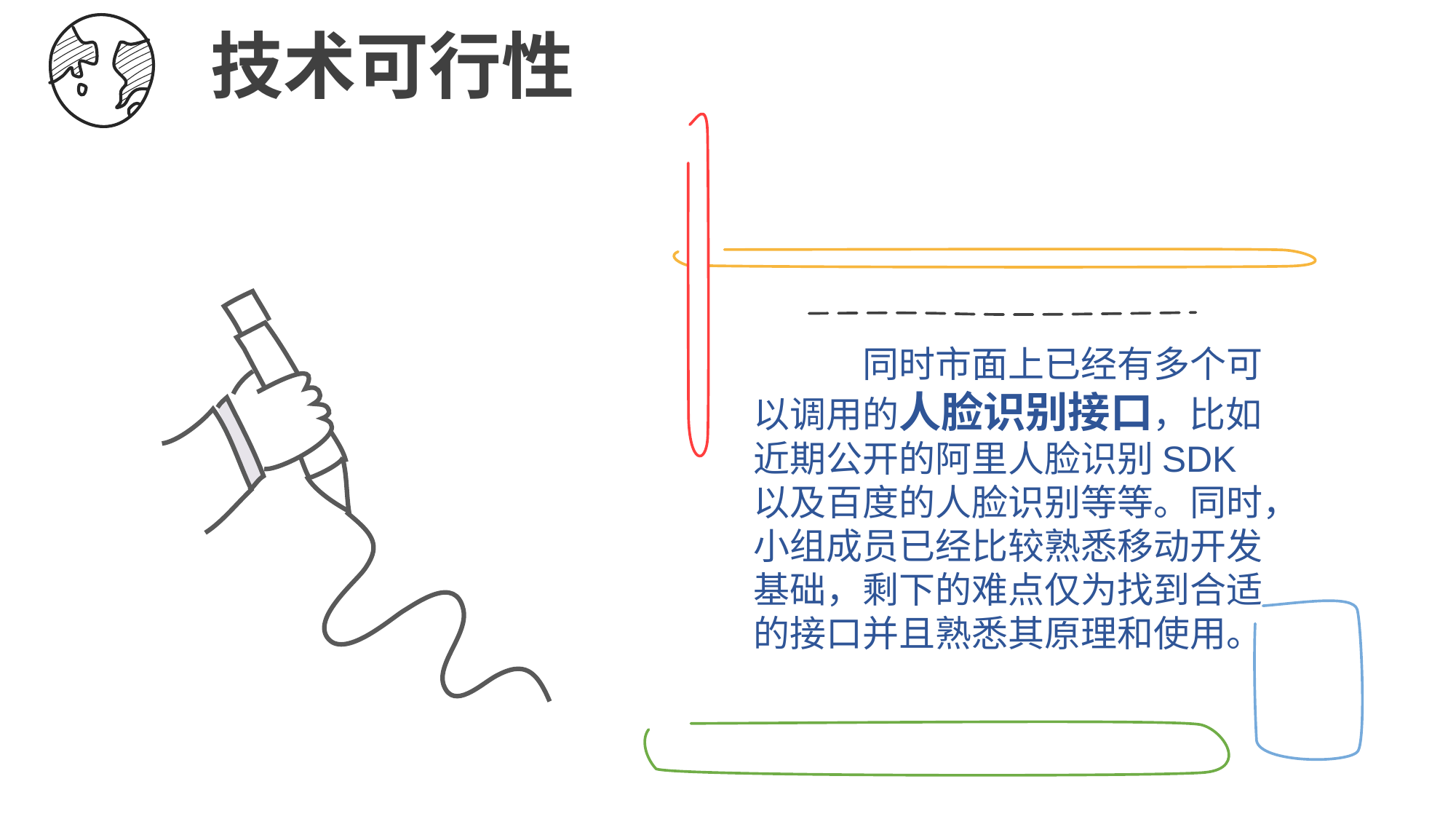

技术可行性

	同时市⾯上已经有多个可以调⽤的⼈脸识别接⼝，⽐如近期公开的阿⾥⼈脸识别SDK以及百度的⼈脸识别等等。同时，⼩组成员已经⽐较熟悉移动开发基础，剩下的难点仅为找到合适
的接⼝并且熟悉其原理和使⽤。